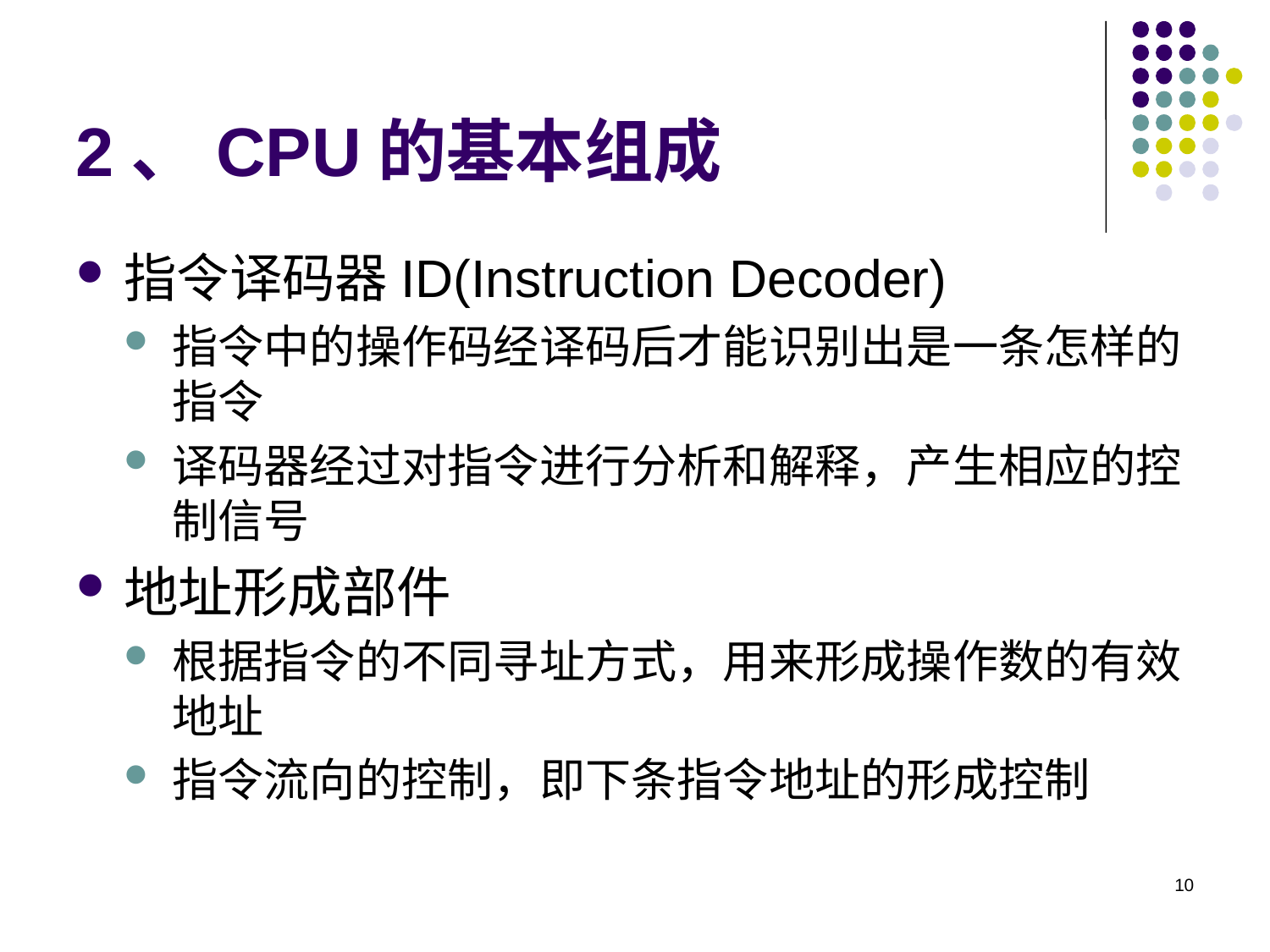

2、CPU的基本组成
指令译码器ID(Instruction Decoder)
指令中的操作码经译码后才能识别出是一条怎样的指令
译码器经过对指令进行分析和解释，产生相应的控制信号
地址形成部件
根据指令的不同寻址方式，用来形成操作数的有效地址
指令流向的控制，即下条指令地址的形成控制
10